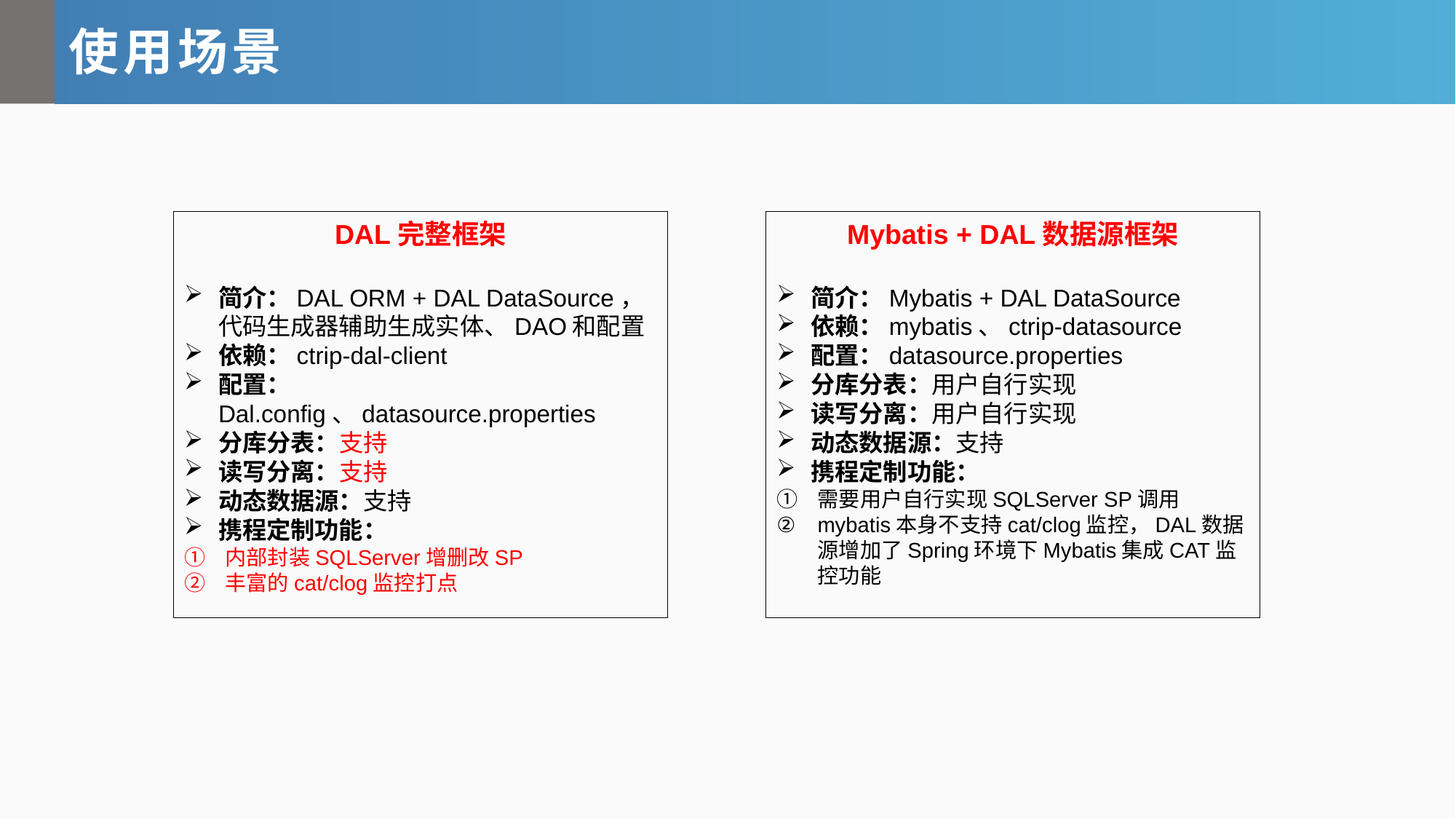

使用场景
DAL完整框架

简介：DAL ORM + DAL DataSource，代码生成器辅助生成实体、DAO和配置
依赖：ctrip-dal-client
配置：Dal.config、datasource.properties
分库分表：支持
读写分离：支持
动态数据源：支持
携程定制功能：
内部封装SQLServer增删改SP
丰富的cat/clog监控打点
Mybatis + DAL数据源框架

简介：Mybatis + DAL DataSource
依赖：mybatis、ctrip-datasource
配置：datasource.properties
分库分表：用户自行实现
读写分离：用户自行实现
动态数据源：支持
携程定制功能：
需要用户自行实现SQLServer SP调用
mybatis本身不支持cat/clog监控，DAL数据源增加了Spring环境下Mybatis集成CAT监控功能